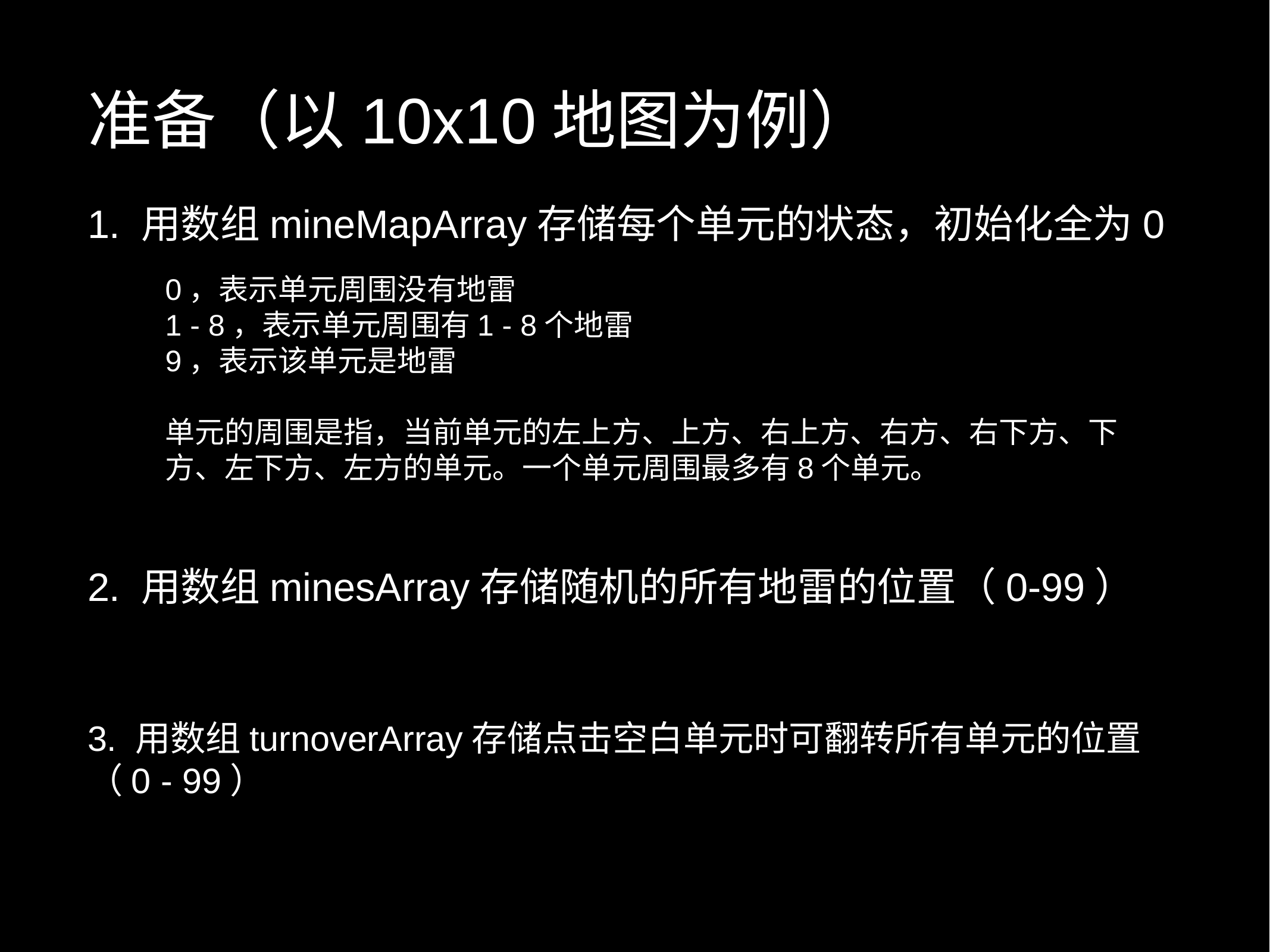

准备（以10x10地图为例）
1. 用数组mineMapArray存储每个单元的状态，初始化全为0
0，表示单元周围没有地雷
1 - 8，表示单元周围有1 - 8个地雷
9，表示该单元是地雷

单元的周围是指，当前单元的左上方、上方、右上方、右方、右下方、下方、左下方、左方的单元。一个单元周围最多有8个单元。
2. 用数组minesArray存储随机的所有地雷的位置（0-99）
3. 用数组turnoverArray存储点击空白单元时可翻转所有单元的位置（0 - 99）